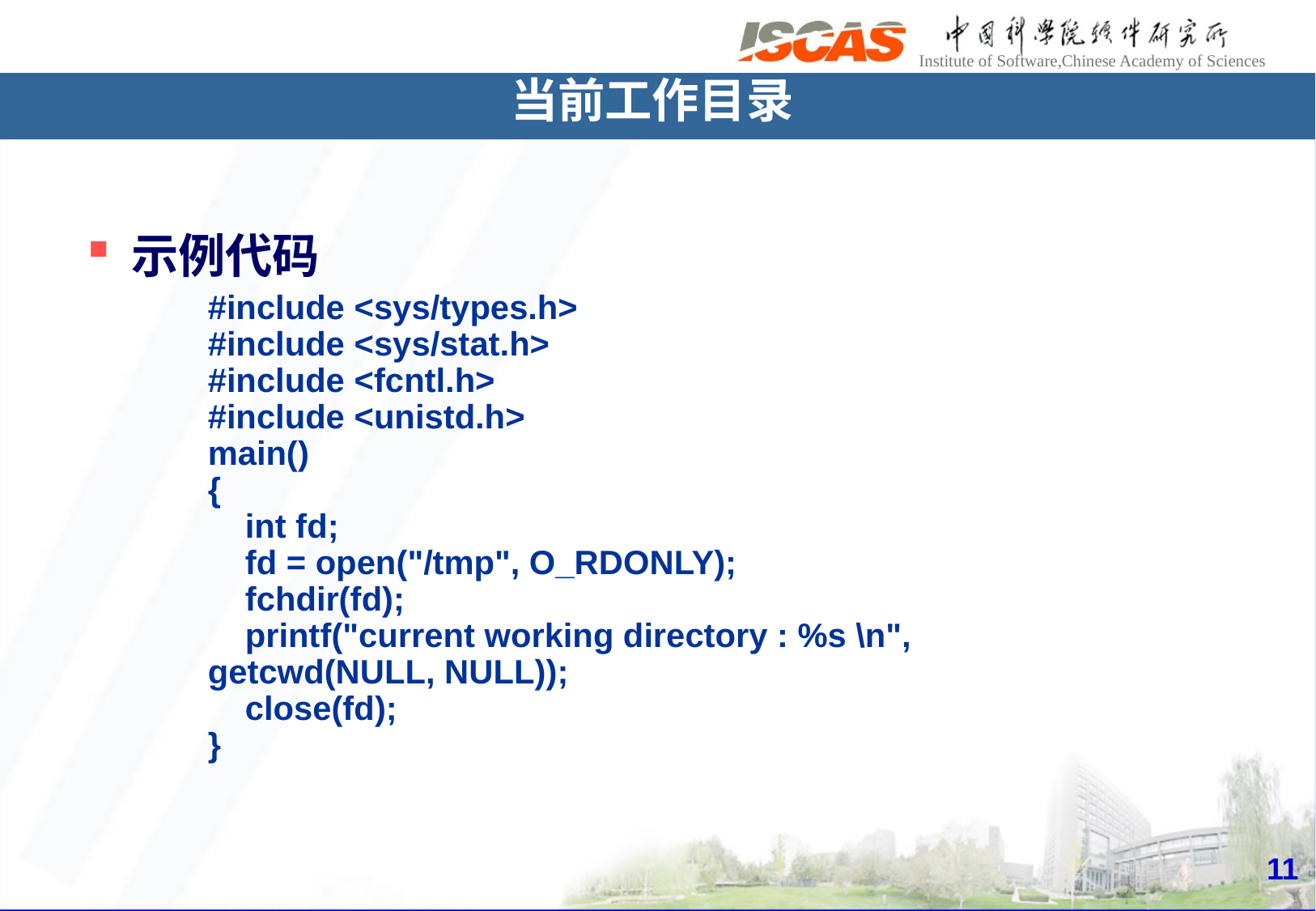

当前工作目录

 示例代码
#include <sys/types.h>
#include <sys/stat.h>
#include <fcntl.h>
#include <unistd.h>
main()
{
    int fd;
    fd = open("/tmp", O_RDONLY);
    fchdir(fd);
    printf("current working directory : %s \n", 	getcwd(NULL, NULL));
    close(fd);
}
11